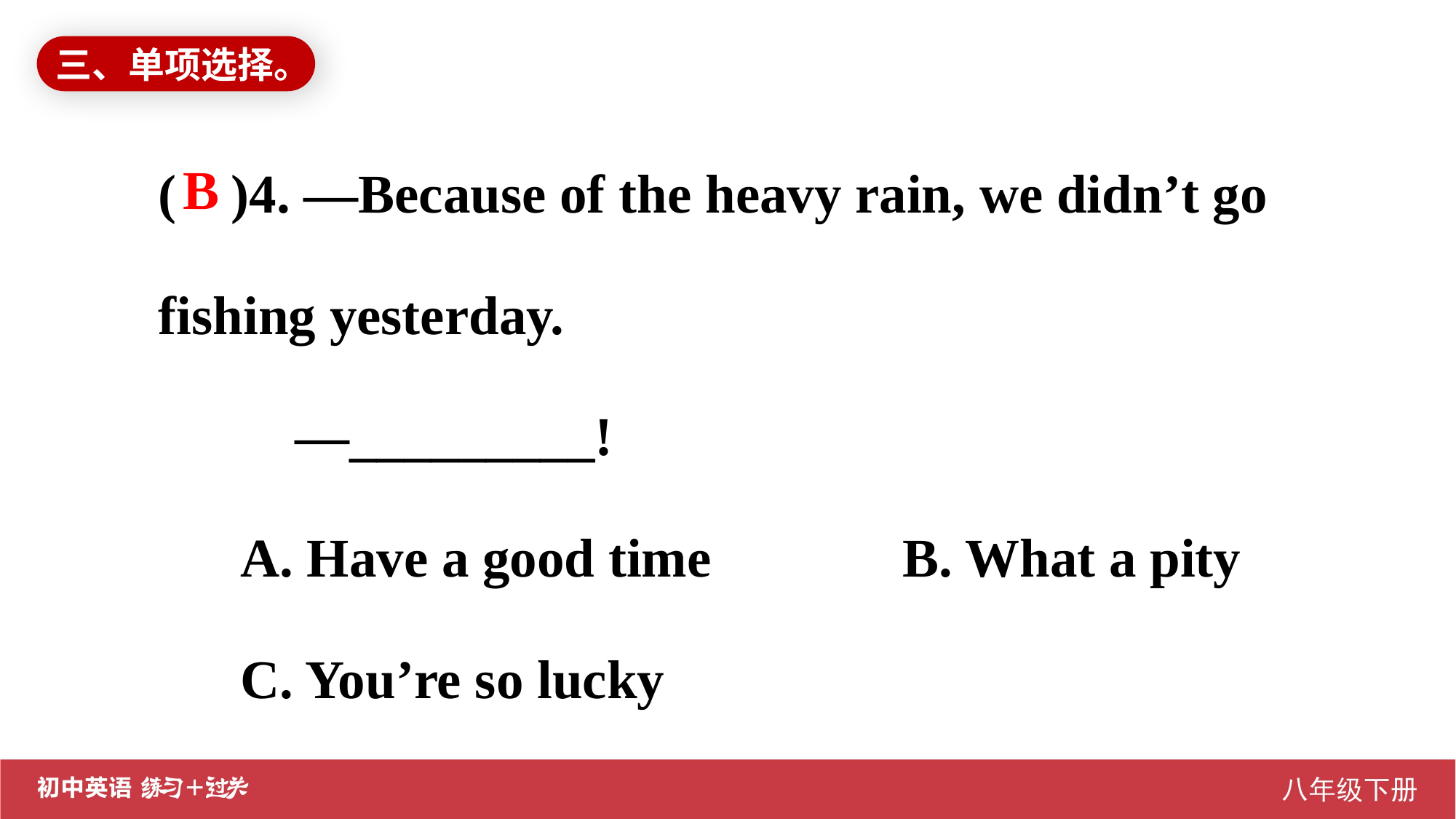

三、单项选择。
(    )4. —Because of the heavy rain, we didn’t go fishing yesterday.
          —_________!
      A. Have a good time              B. What a pity
      C. You’re so lucky
B